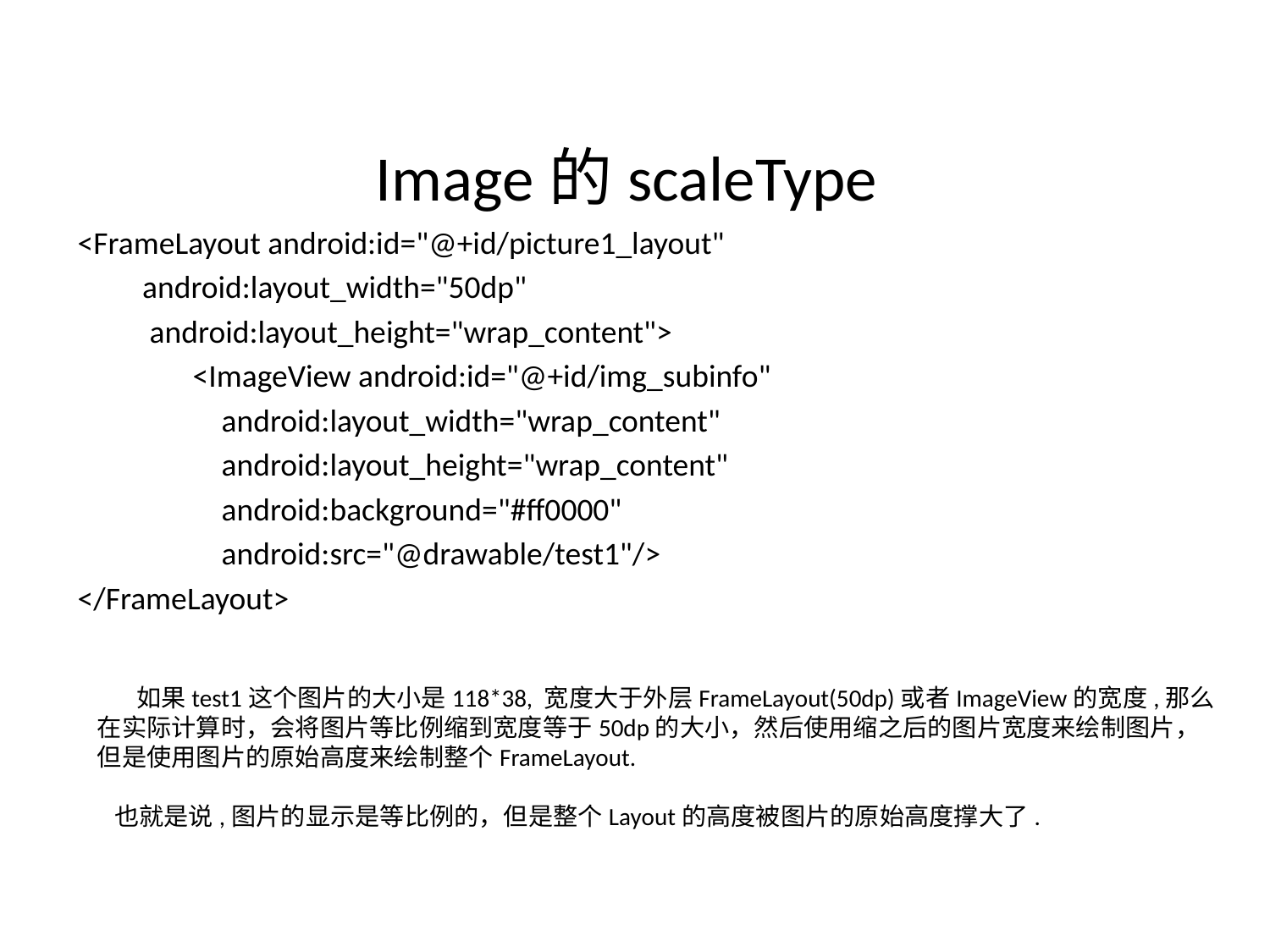

# Image的scaleType
<FrameLayout android:id="@+id/picture1_layout"
         android:layout_width="50dp"
          android:layout_height="wrap_content">
                <ImageView android:id="@+id/img_subinfo"
                    android:layout_width="wrap_content"
                    android:layout_height="wrap_content"
                    android:background="#ff0000"
                    android:src="@drawable/test1"/>
</FrameLayout>
      如果test1这个图片的大小是118*38, 宽度大于外层FrameLayout(50dp)或者ImageView的宽度,那么在实际计算时，会将图片等比例缩到宽度等于50dp的大小，然后使用缩之后的图片宽度来绘制图片，但是使用图片的原始高度来绘制整个FrameLayout.

  也就是说,图片的显示是等比例的，但是整个Layout的高度被图片的原始高度撑大了.